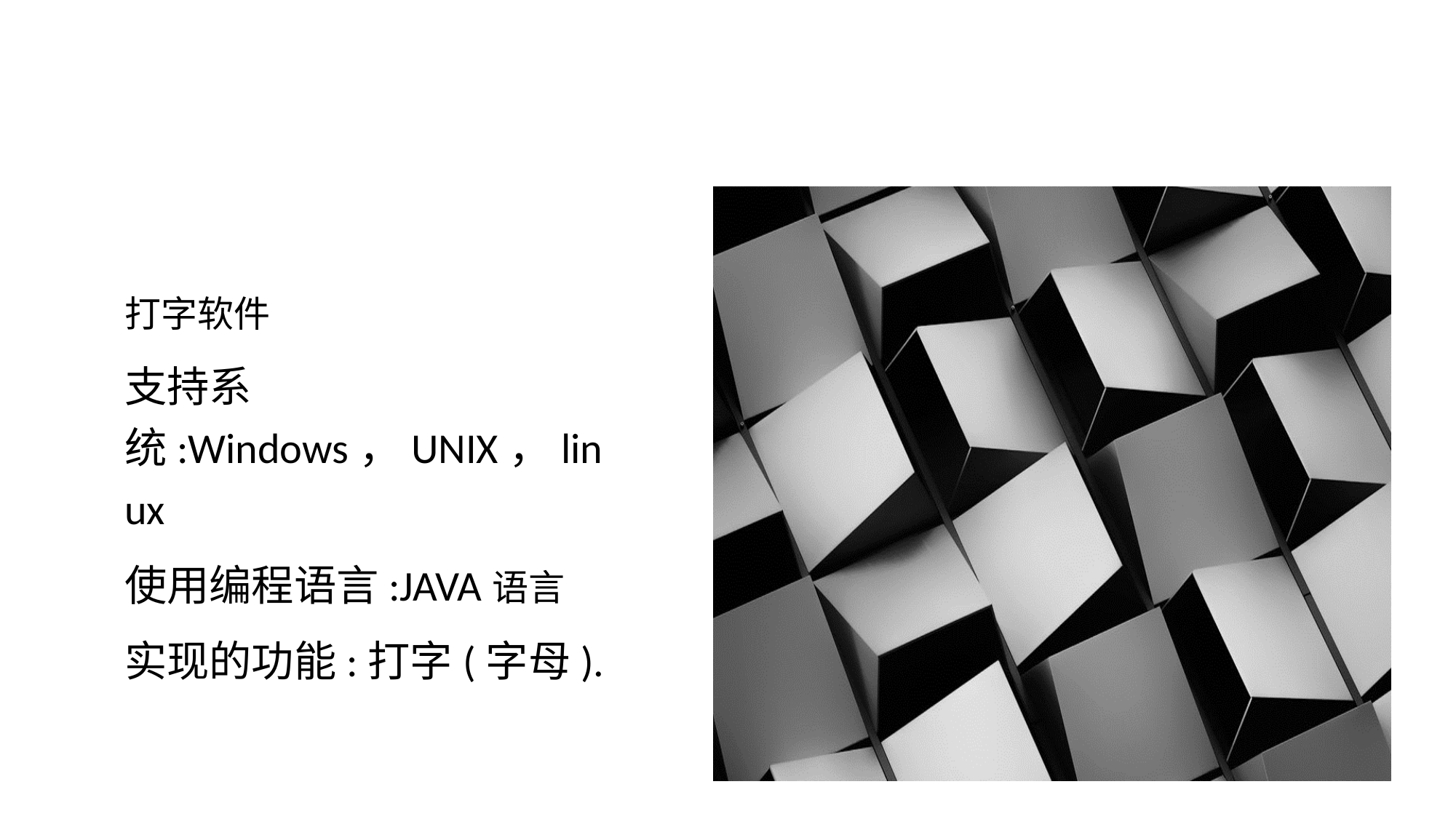

请输入您的标题

打字软件
支持系统:Windows，UNIX，linux
使用编程语言:JAVA语言
实现的功能:打字(字母).